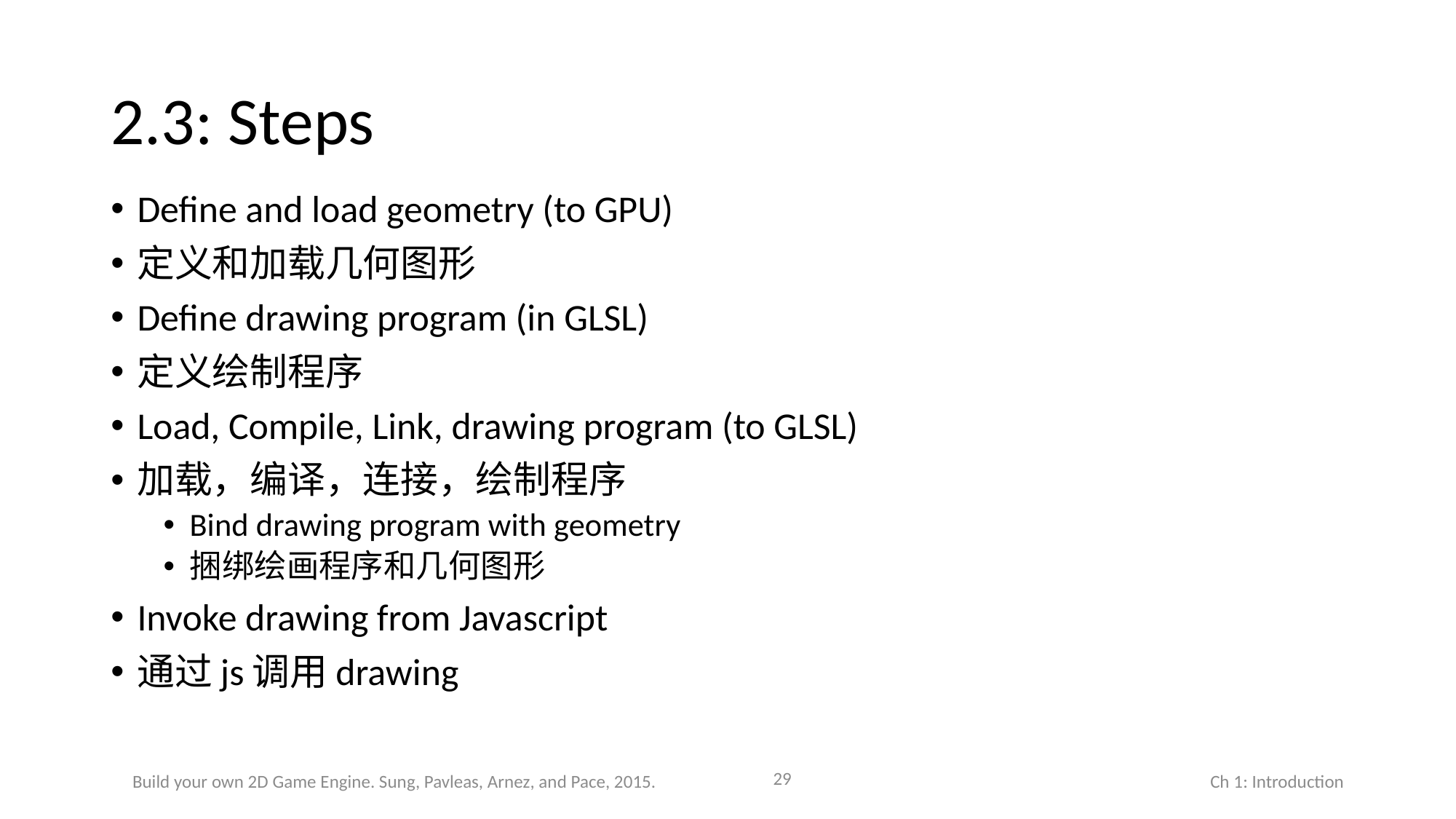

# 2.3: Steps
Define and load geometry (to GPU)
定义和加载几何图形
Define drawing program (in GLSL)
定义绘制程序
Load, Compile, Link, drawing program (to GLSL)
加载，编译，连接，绘制程序
Bind drawing program with geometry
捆绑绘画程序和几何图形
Invoke drawing from Javascript
通过js调用drawing